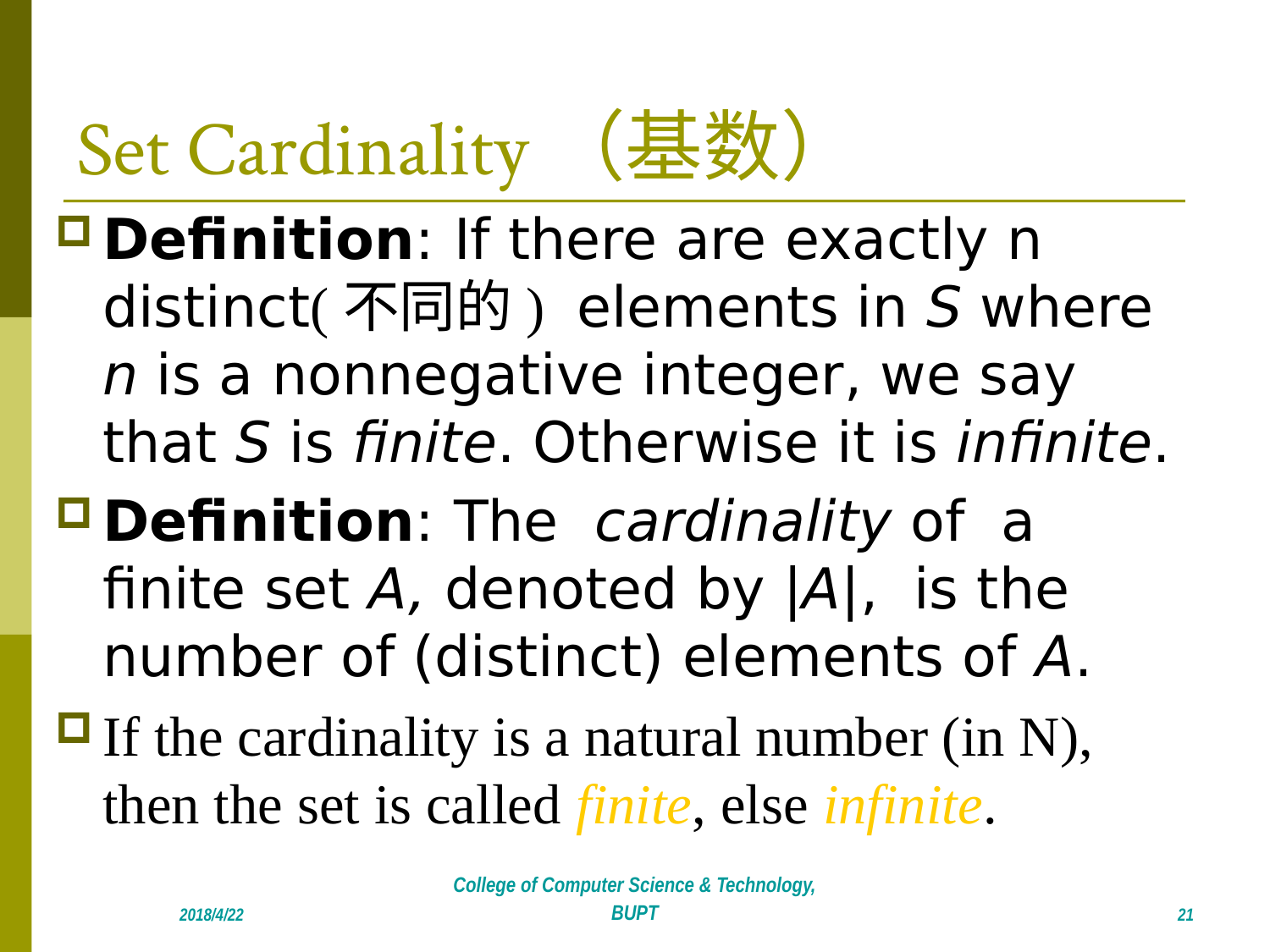

# Set Cardinality（基数）
Definition: If there are exactly n distinct(不同的)  elements in S where n is a nonnegative integer, we say that S is finite. Otherwise it is infinite.
Definition: The  cardinality of  a finite set A, denoted by |A|,  is the number of (distinct) elements of A.
If the cardinality is a natural number (in N), then the set is called finite, else infinite.
21
2018/4/22
College of Computer Science & Technology, BUPT